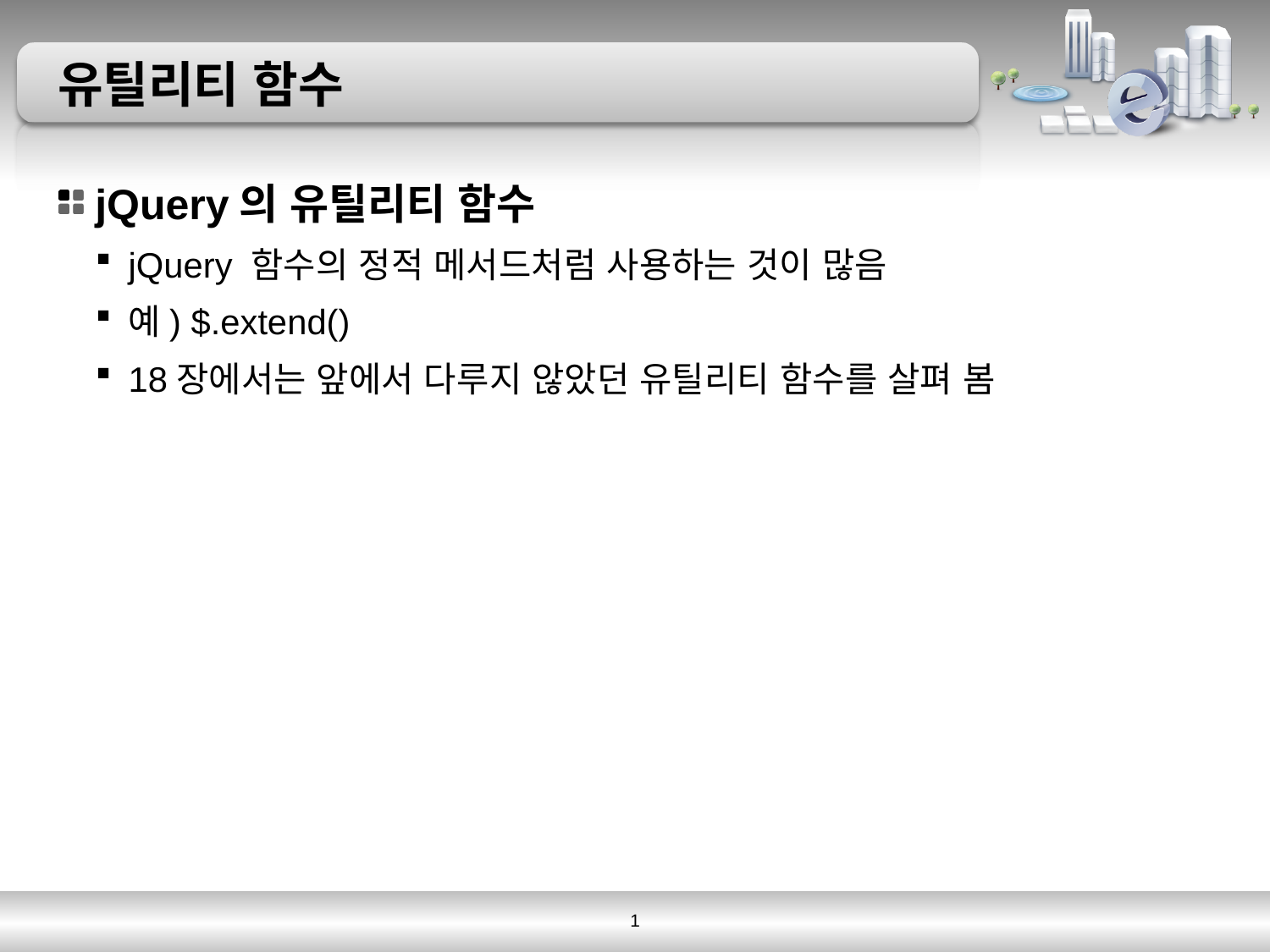

# 유틸리티 함수
jQuery의 유틸리티 함수
jQuery 함수의 정적 메서드처럼 사용하는 것이 많음
예) $.extend()
18장에서는 앞에서 다루지 않았던 유틸리티 함수를 살펴 봄